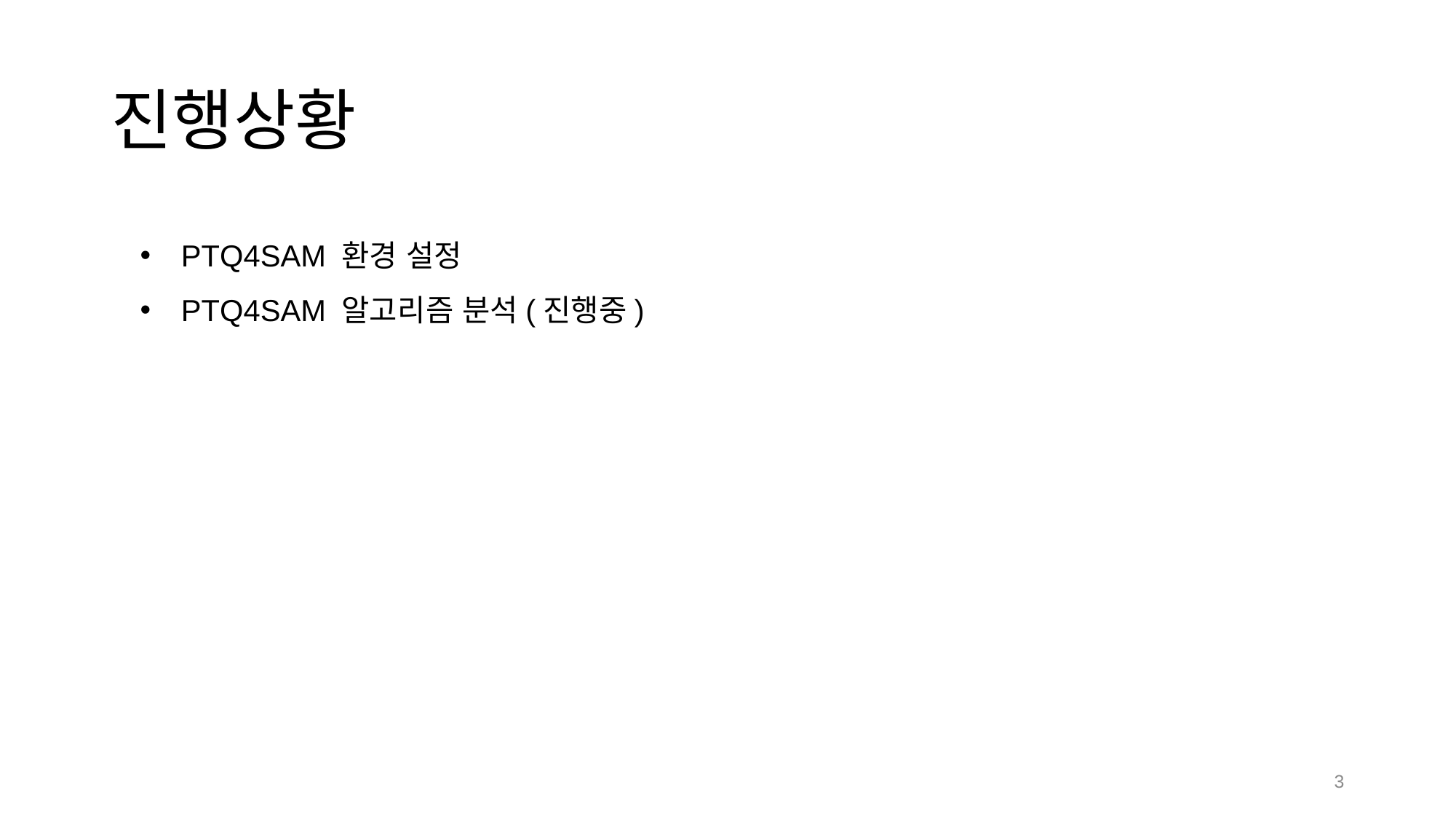

# 진행상황

PTQ4SAM 환경 설정
PTQ4SAM 알고리즘 분석(진행중)

3